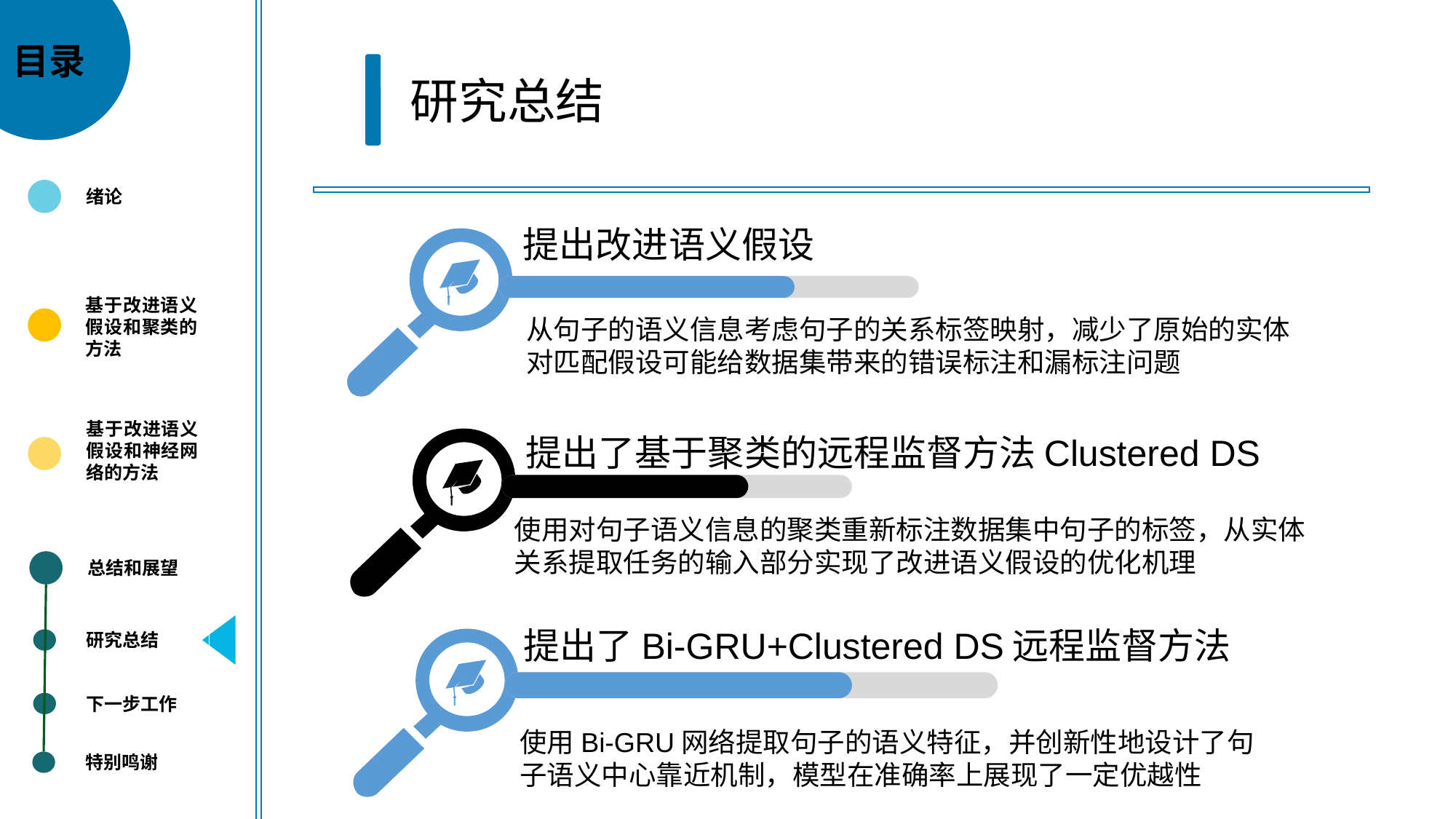

目录

研究总结
绪论

提出改进语义假设

基于改进语义假设和聚类的方法
从句子的语义信息考虑句子的关系标签映射，减少了原始的实体对匹配假设可能给数据集带来的错误标注和漏标注问题

基于改进语义假设和神经网络的方法
提出了基于聚类的远程监督方法Clustered DS

使用对句子语义信息的聚类重新标注数据集中句子的标签，从实体关系提取任务的输入部分实现了改进语义假设的优化机理

总结和展望
提出了Bi-GRU+Clustered DS远程监督方法

研究总结

下一步工作

使用Bi-GRU网络提取句子的语义特征，并创新性地设计了句子语义中心靠近机制，模型在准确率上展现了一定优越性
特别鸣谢